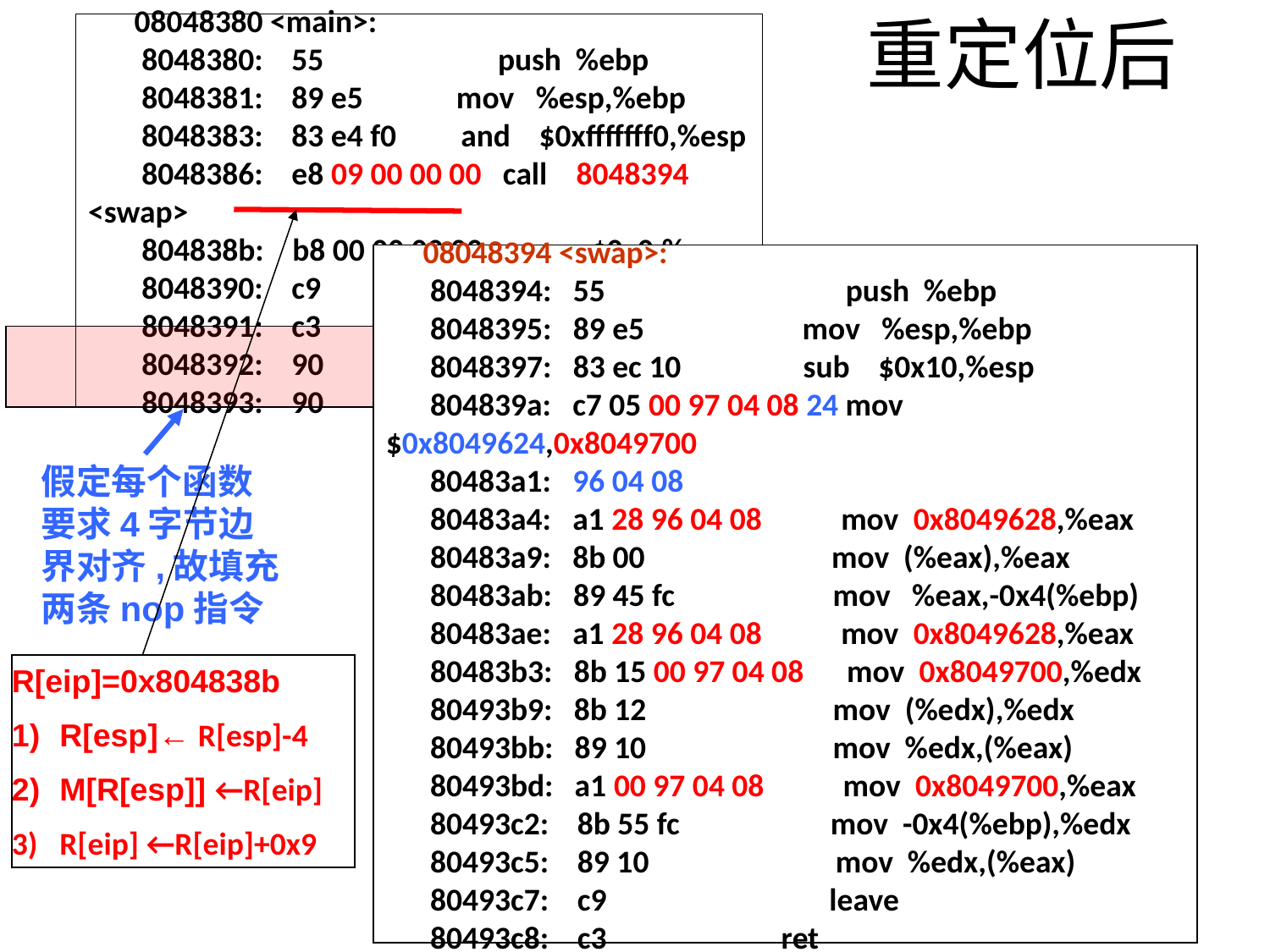

# 重定位后
08048380 <main>:
 8048380:    55             	    push  %ebp
 8048381:    89 e5             mov   %esp,%ebp
 8048383:    83 e4 f0         and    $0xfffffff0,%esp
 8048386:    e8 09 00 00 00   call    8048394 <swap>
 804838b:    b8 00 00 00 00   mov    $0x0,%eax
 8048390:    c9             	    leave
 8048391:    c3             	    ret
 8048392:    90            	    nop
 8048393:    90             	    nop

R[eip]=0x804838b
R[esp]← R[esp]-4
M[R[esp]] ←R[eip]
R[eip] ←R[eip]+0x9
08048394 <swap>:
 8048394:   55             	           push  %ebp
 8048395:   89 e5                      mov   %esp,%ebp
 8048397:   83 ec 10                 sub    $0x10,%esp
 804839a:   c7 05 00 97 04 08 24 mov $0x8049624,0x8049700
 80483a1:   96 04 08
 80483a4:   a1 28 96 04 08           mov  0x8049628,%eax
 80483a9:   8b 00                          mov  (%eax),%eax
 80483ab:   89 45 fc                      mov   %eax,-0x4(%ebp)
 80483ae:   a1 28 96 04 08           mov  0x8049628,%eax
 80483b3:   8b 15 00 97 04 08      mov  0x8049700,%edx
 80493b9:   8b 12                          mov  (%edx),%edx
 80493bb:   89 10                          mov  %edx,(%eax)
 80493bd:   a1 00 97 04 08           mov  0x8049700,%eax
 80493c2:    8b 55 fc                     mov  -0x4(%ebp),%edx
 80493c5:    89 10                          mov  %edx,(%eax)
 80493c7:    c9                               leave
 80493c8:    c3 		  ret

假定每个函数要求4字节边界对齐,故填充两条nop指令